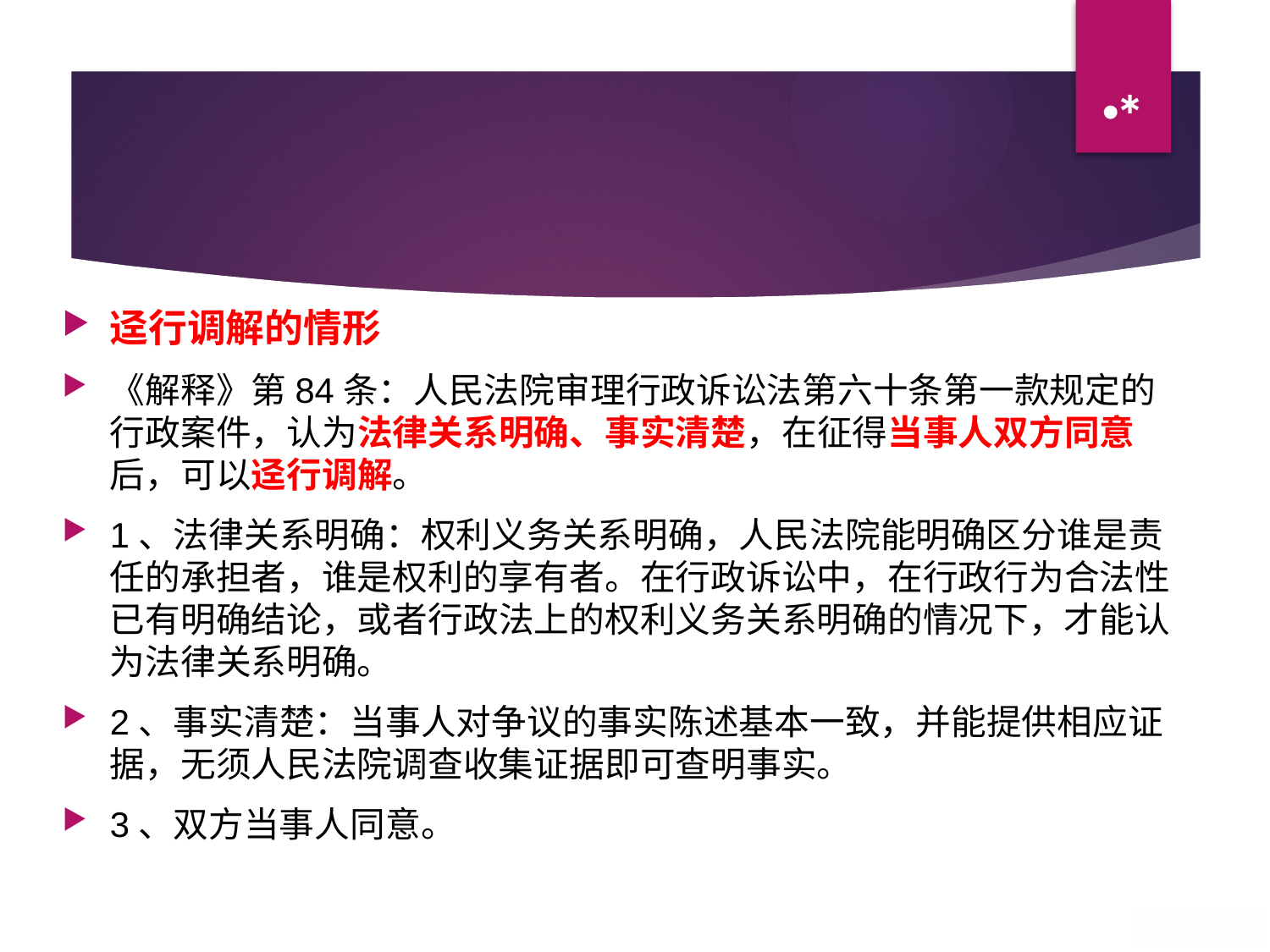

*
#
迳行调解的情形
《解释》第84条：人民法院审理行政诉讼法第六十条第一款规定的行政案件，认为法律关系明确、事实清楚，在征得当事人双方同意后，可以迳行调解。
1、法律关系明确：权利义务关系明确，人民法院能明确区分谁是责任的承担者，谁是权利的享有者。在行政诉讼中，在行政行为合法性已有明确结论，或者行政法上的权利义务关系明确的情况下，才能认为法律关系明确。
2、事实清楚：当事人对争议的事实陈述基本一致，并能提供相应证据，无须人民法院调查收集证据即可查明事实。
3、双方当事人同意。